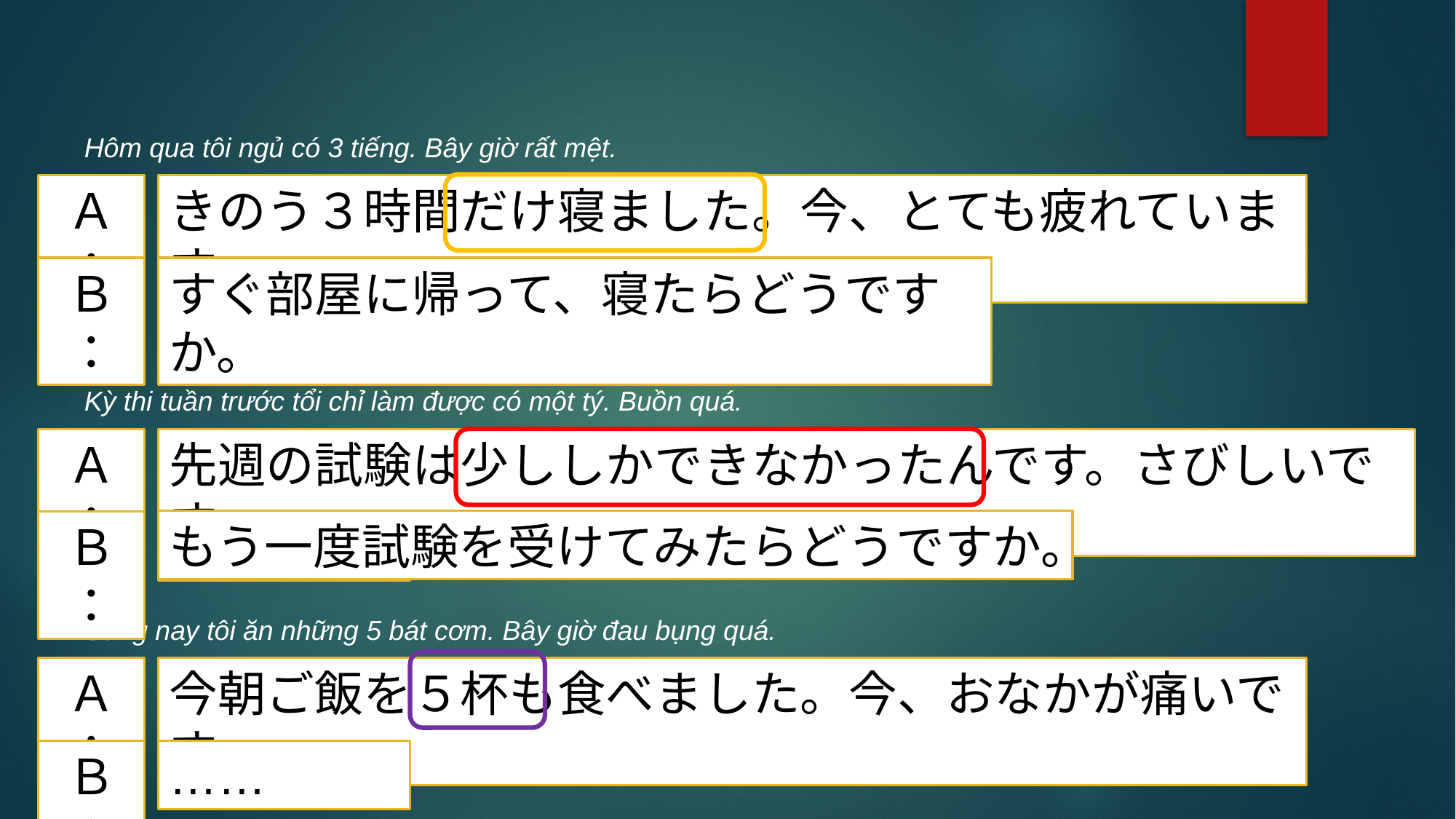

Hôm qua tôi ngủ có 3 tiếng. Bây giờ rất mệt.

きのう３時間だけ寝ました。今、とても疲れています。
Ａ：
……
すぐ部屋に帰って、寝たらどうですか。
Ｂ：
Kỳ thi tuần trước tổi chỉ làm được có một tý. Buồn quá.
先週の試験は少ししかできなかったんです。さびしいです。

Ａ：
もう一度試験を受けてみたらどうですか。
……
Ｂ：
Sáng nay tôi ăn những 5 bát cơm. Bây giờ đau bụng quá.

今朝ご飯を５杯も食べました。今、おなかが痛いです。
Ａ：
……
Ｂ：